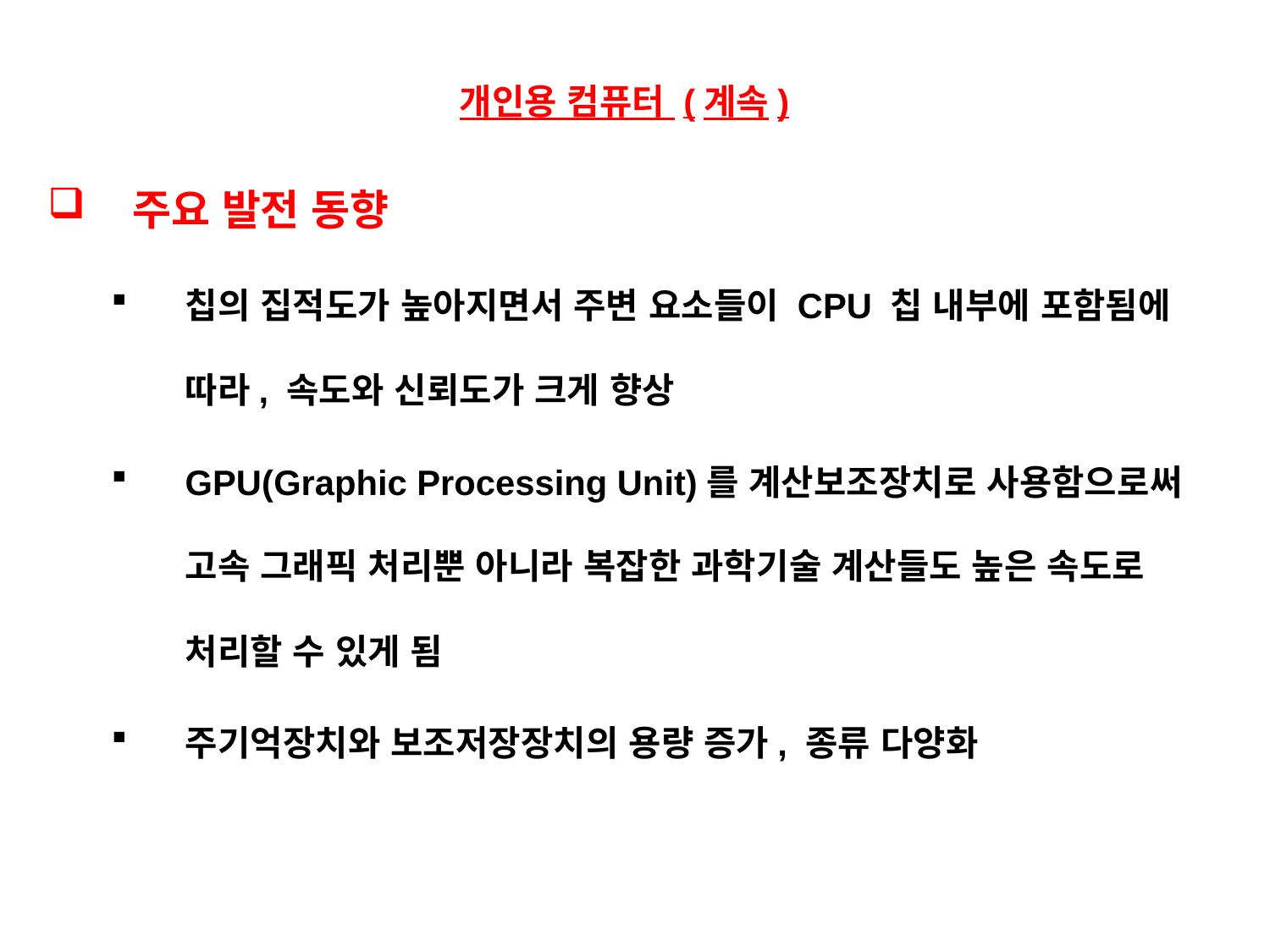

# 개인용 컴퓨터 (계속)
주요 발전 동향
칩의 집적도가 높아지면서 주변 요소들이 CPU 칩 내부에 포함됨에 따라, 속도와 신뢰도가 크게 향상
GPU(Graphic Processing Unit)를 계산보조장치로 사용함으로써 고속 그래픽 처리뿐 아니라 복잡한 과학기술 계산들도 높은 속도로 처리할 수 있게 됨
주기억장치와 보조저장장치의 용량 증가, 종류 다양화